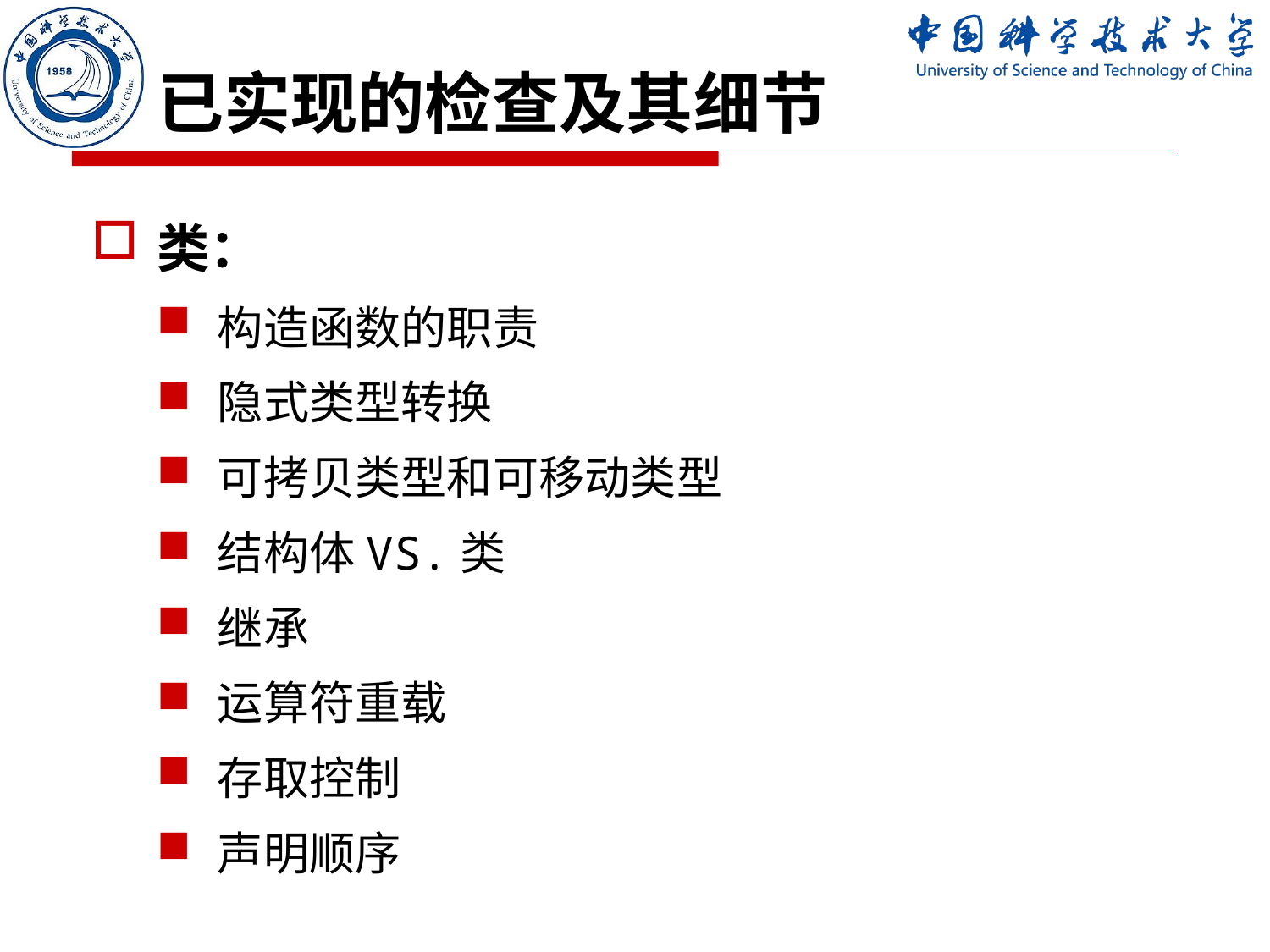

# 已实现的检查及其细节
类：
构造函数的职责
隐式类型转换
可拷贝类型和可移动类型
结构体VS.类
继承
运算符重载
存取控制
声明顺序

7